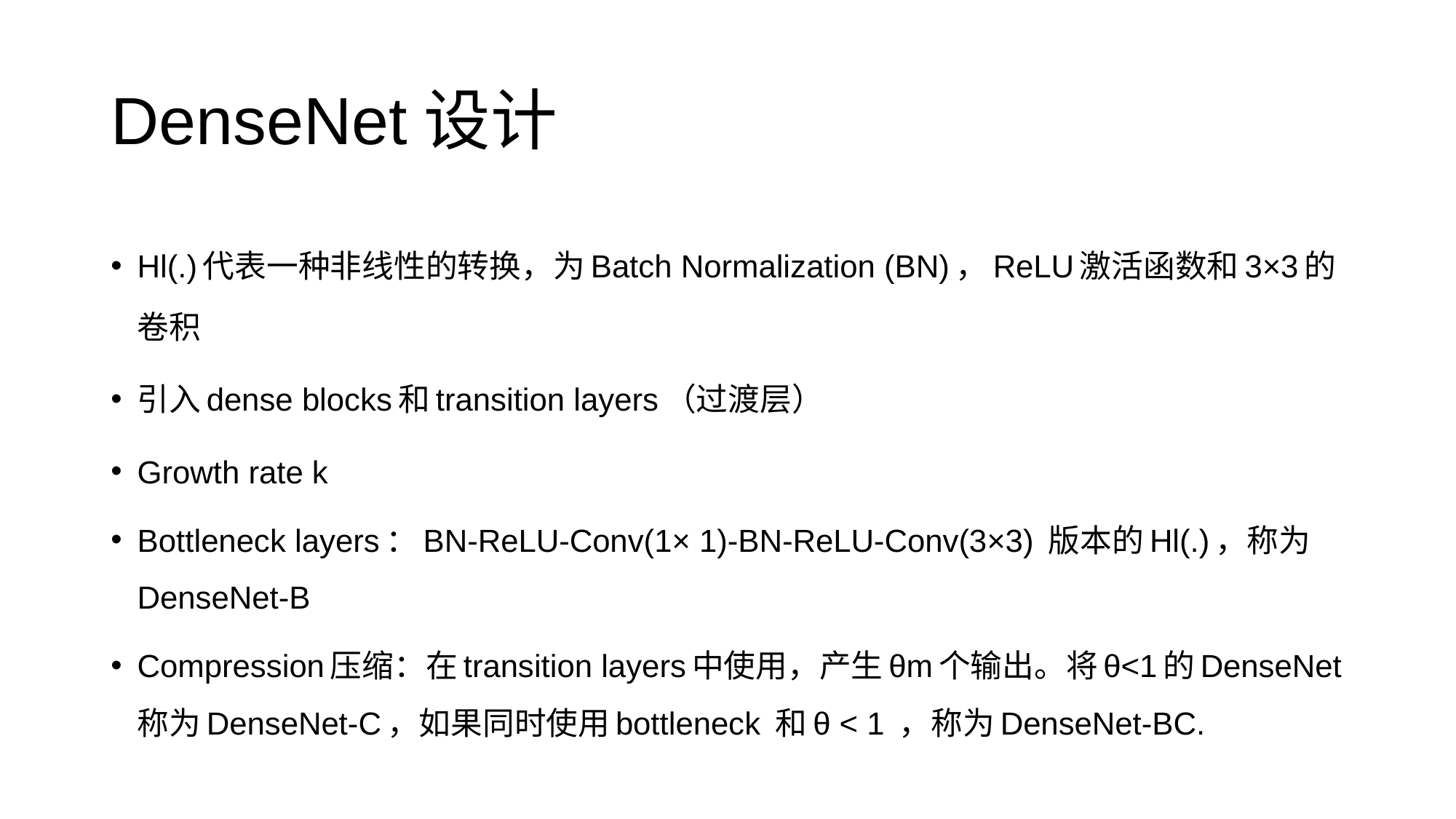

# DenseNet设计
Hl(.)代表一种非线性的转换，为Batch Normalization (BN)，ReLU激活函数和3×3的卷积
引入dense blocks和transition layers（过渡层）
Growth rate k
Bottleneck layers：BN-ReLU-Conv(1× 1)-BN-ReLU-Conv(3×3) 版本的Hl(.)，称为DenseNet-B
Compression压缩：在transition layers中使用，产生θm个输出。将θ<1的DenseNet称为DenseNet-C，如果同时使用bottleneck 和θ < 1 ，称为DenseNet-BC.